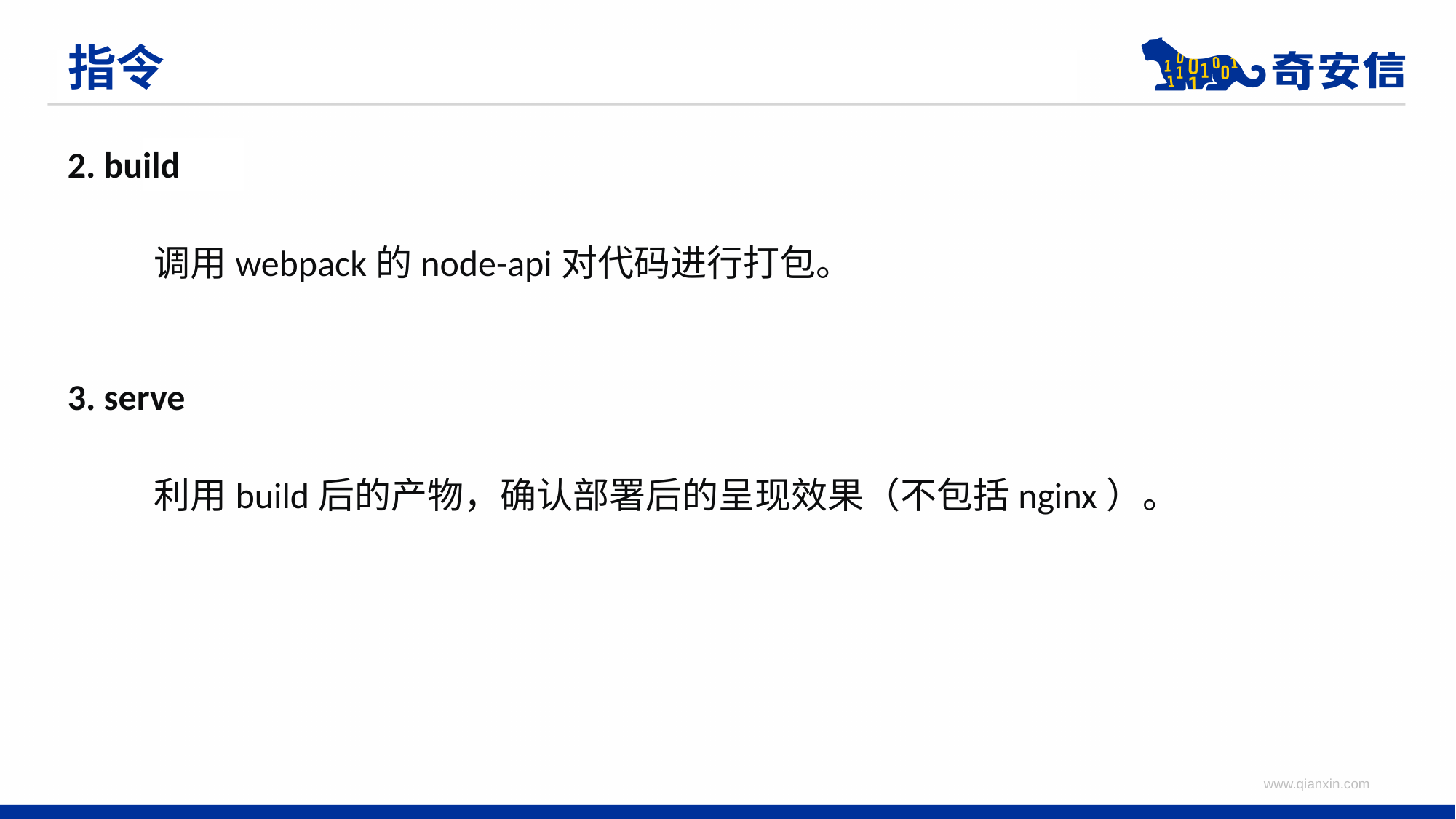

# 指令
2. build

调用webpack的node-api对代码进行打包。
3. serve
利用build后的产物，确认部署后的呈现效果（不包括nginx）。
www.qianxin.com